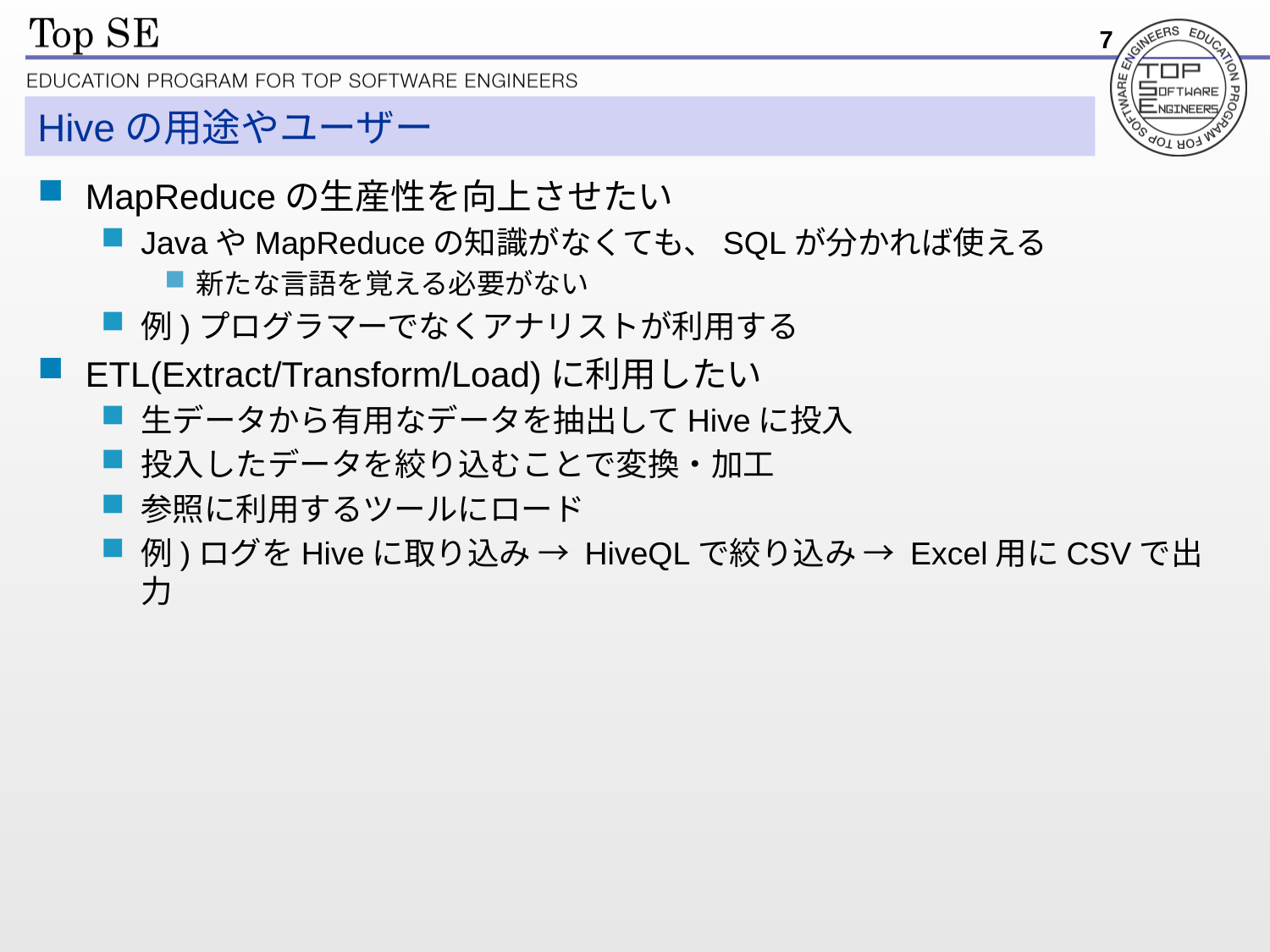

7
# Hiveの用途やユーザー
MapReduceの生産性を向上させたい
JavaやMapReduceの知識がなくても、SQLが分かれば使える
新たな言語を覚える必要がない
例)プログラマーでなくアナリストが利用する
ETL(Extract/Transform/Load)に利用したい
生データから有用なデータを抽出してHiveに投入
投入したデータを絞り込むことで変換・加工
参照に利用するツールにロード
例)ログをHiveに取り込み → HiveQLで絞り込み → Excel用にCSVで出力